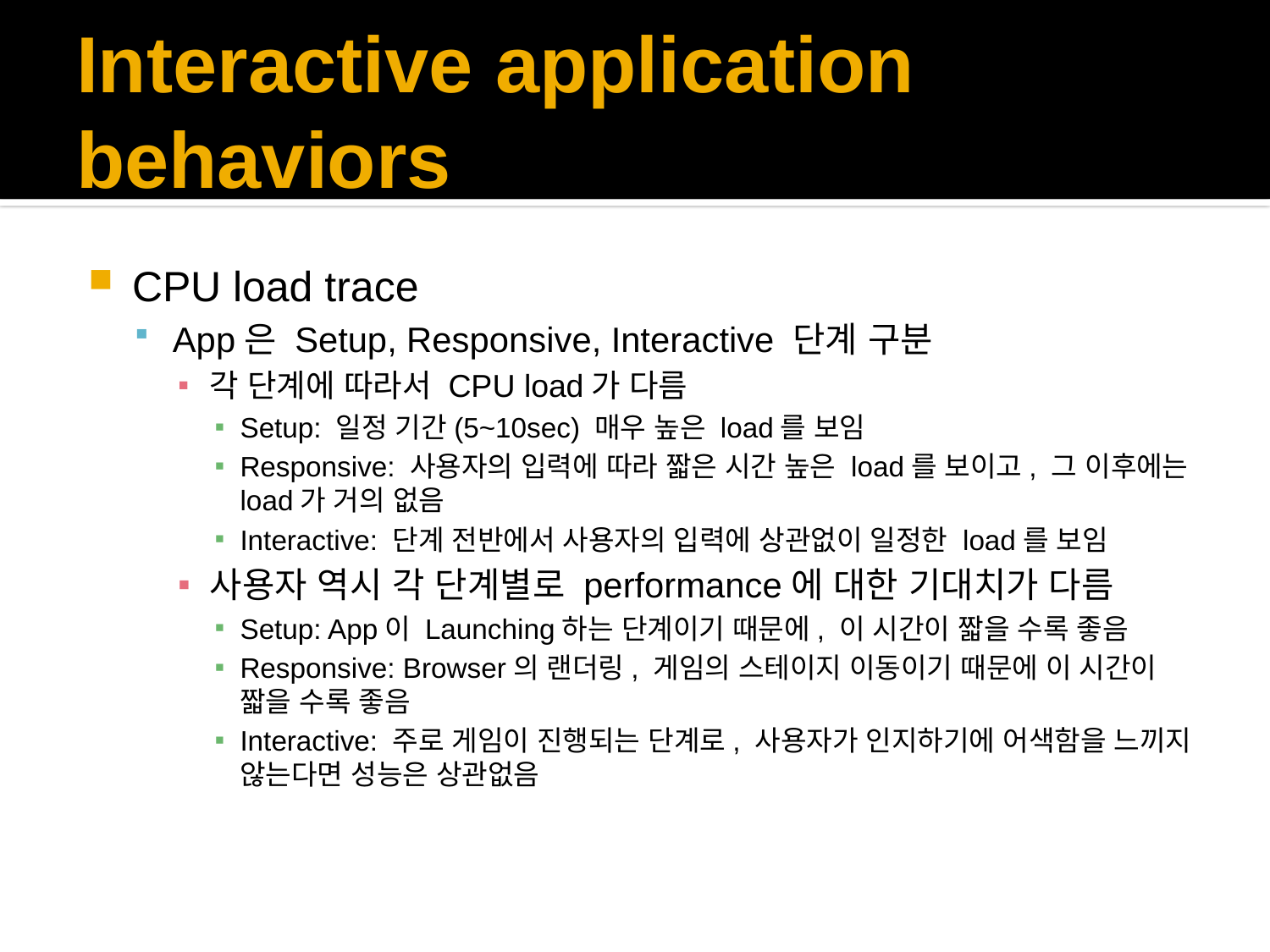

# Interactive application behaviors
CPU load trace
App은 Setup, Responsive, Interactive 단계 구분
각 단계에 따라서 CPU load가 다름
Setup: 일정 기간(5~10sec) 매우 높은 load를 보임
Responsive: 사용자의 입력에 따라 짧은 시간 높은 load를 보이고, 그 이후에는 load가 거의 없음
Interactive: 단계 전반에서 사용자의 입력에 상관없이 일정한 load를 보임
사용자 역시 각 단계별로 performance에 대한 기대치가 다름
Setup: App이 Launching하는 단계이기 때문에, 이 시간이 짧을 수록 좋음
Responsive: Browser의 랜더링, 게임의 스테이지 이동이기 때문에 이 시간이
짧을 수록 좋음
Interactive: 주로 게임이 진행되는 단계로, 사용자가 인지하기에 어색함을 느끼지 않는다면 성능은 상관없음